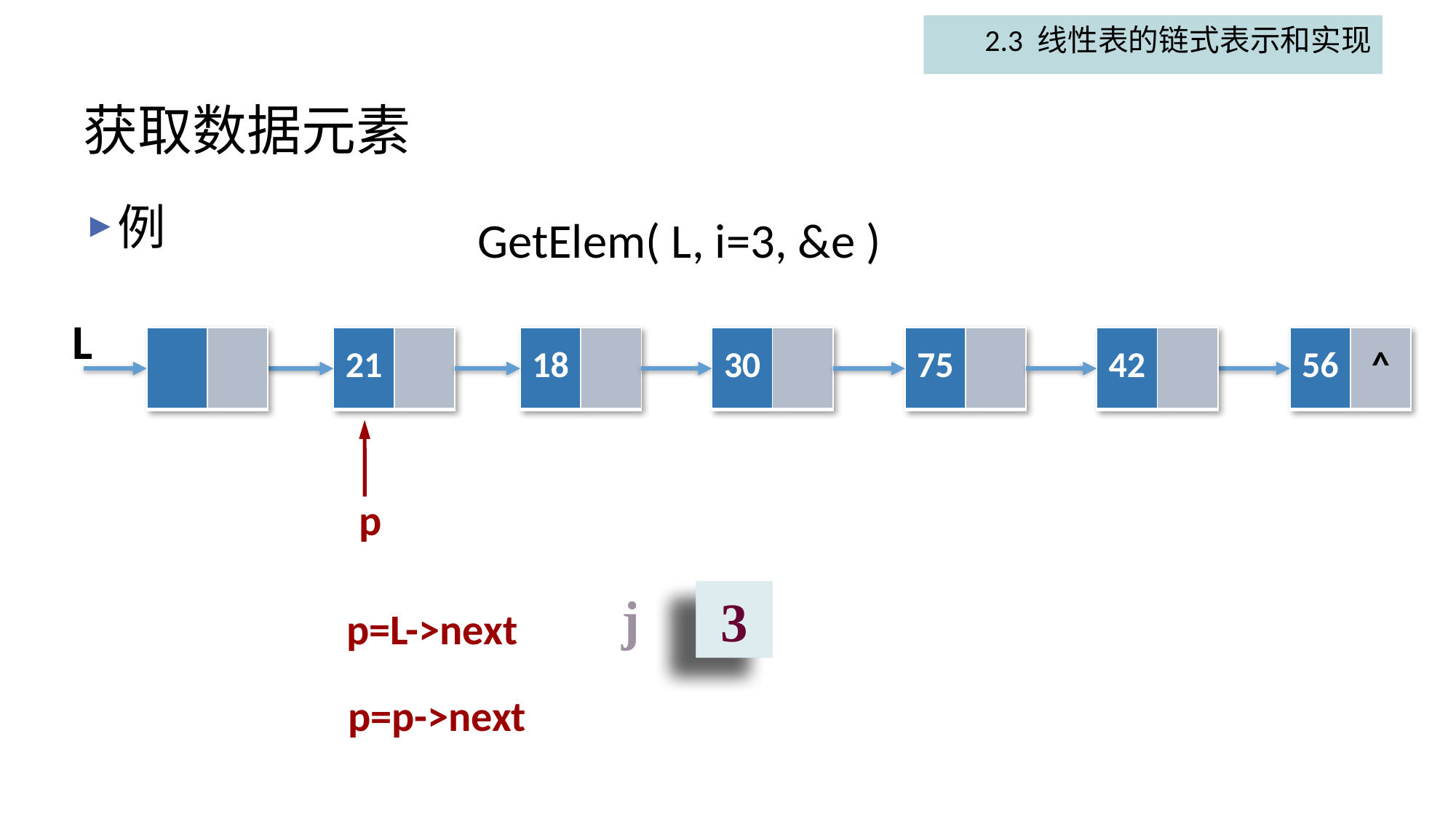

2.3 线性表的链式表示和实现

# 获取数据元素
例
GetElem( L, i=3, &e )
L
| 56 | ^ |
| --- | --- |
| 75 |  |
| --- | --- |
| 42 |  |
| --- | --- |
|  |  |
| --- | --- |
| 18 |  |
| --- | --- |
| 30 |  |
| --- | --- |
| 21 |  |
| --- | --- |

p
j
1
2
3
p=L->next
p=p->next